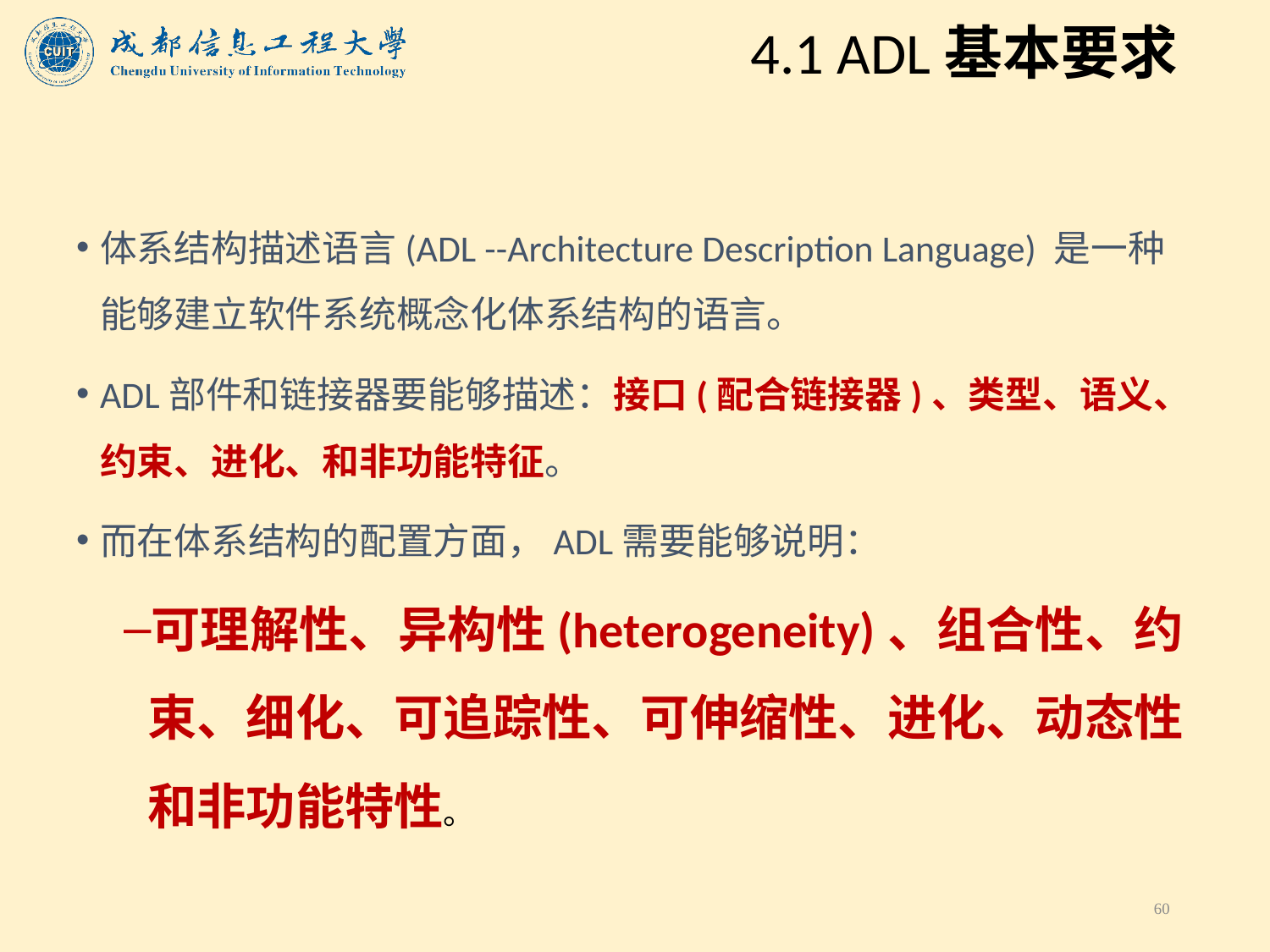

# 4.1 ADL基本要求
体系结构描述语言(ADL --Architecture Description Language) 是一种能够建立软件系统概念化体系结构的语言。
ADL部件和链接器要能够描述：接口(配合链接器)、类型、语义、约束、进化、和非功能特征。
而在体系结构的配置方面，ADL需要能够说明：
可理解性、异构性(heterogeneity)、组合性、约束、细化、可追踪性、可伸缩性、进化、动态性和非功能特性。
60